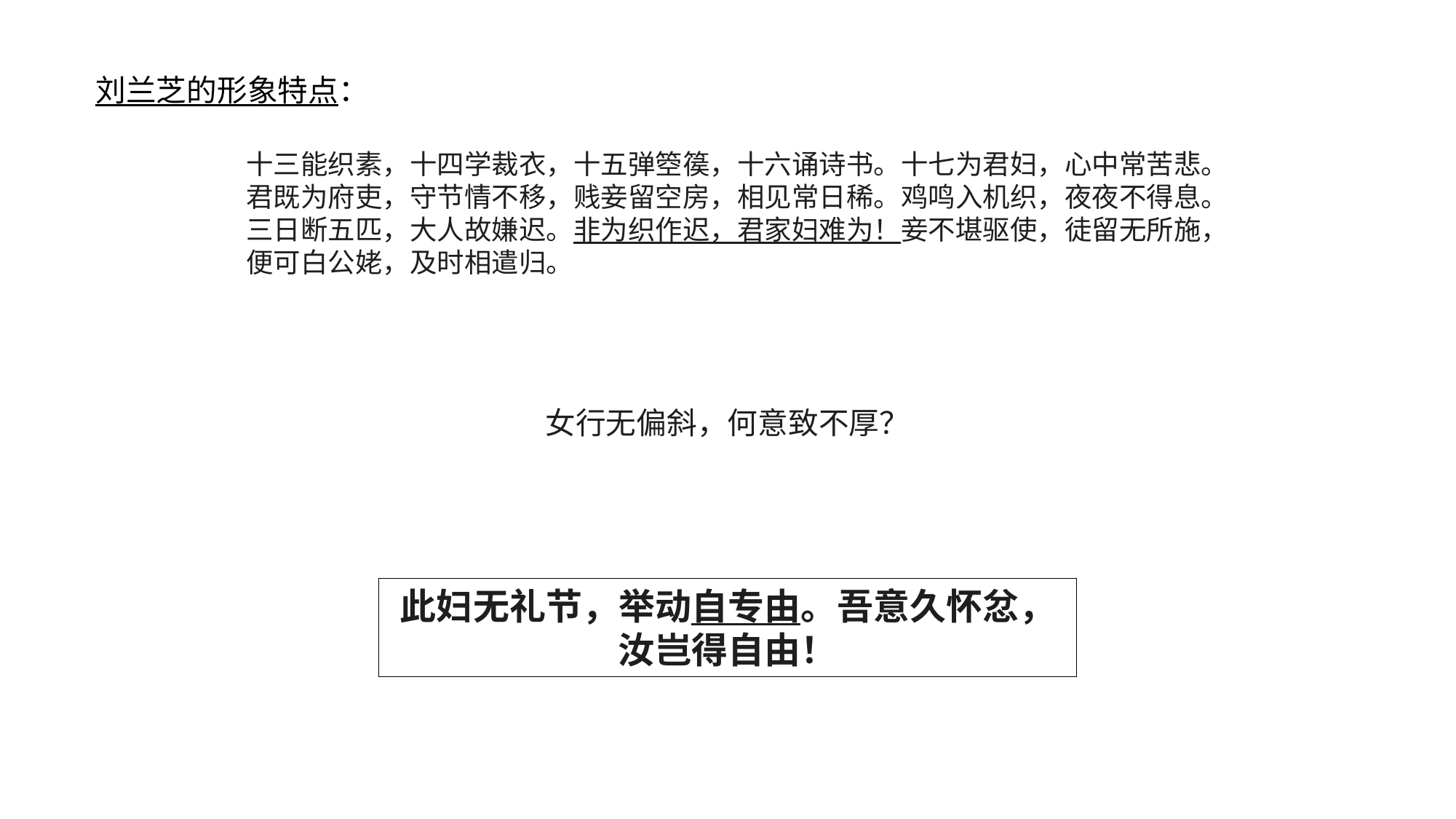

刘兰芝的形象特点：
十三能织素，十四学裁衣，十五弹箜篌，十六诵诗书。十七为君妇，心中常苦悲。君既为府吏，守节情不移，贱妾留空房，相见常日稀。鸡鸣入机织，夜夜不得息。三日断五匹，大人故嫌迟。非为织作迟，君家妇难为！妾不堪驱使，徒留无所施，便可白公姥，及时相遣归。
女行无偏斜，何意致不厚？
此妇无礼节，举动自专由。吾意久怀忿，汝岂得自由！